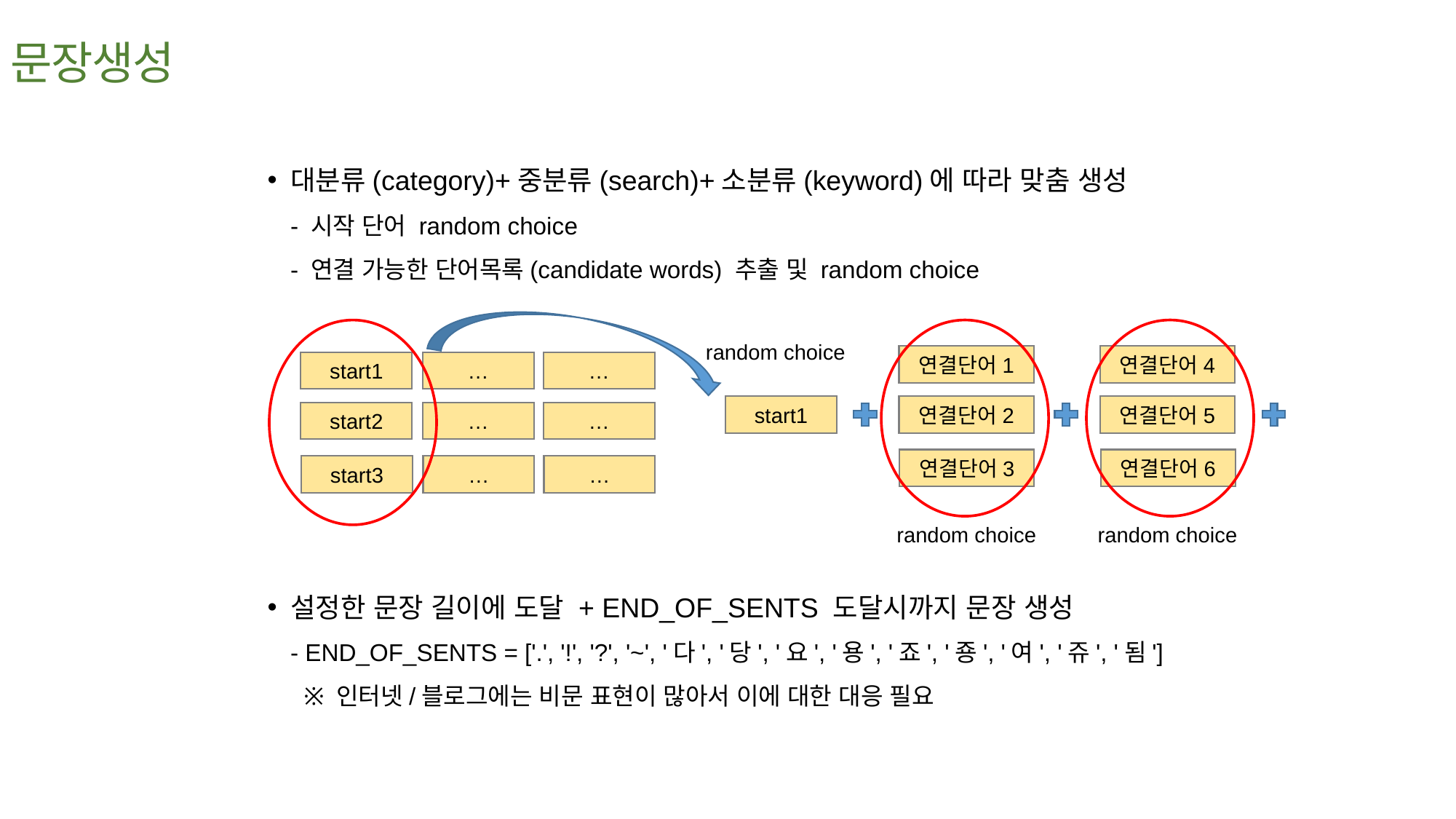

문장생성
대분류(category)+중분류(search)+소분류(keyword)에 따라 맞춤 생성
- 시작 단어 random choice
- 연결 가능한 단어목록(candidate words) 추출 및 random choice
설정한 문장 길이에 도달 + END_OF_SENTS 도달시까지 문장 생성
- END_OF_SENTS = ['.', '!', '?', '~', '다', '당', '요', '용', '죠', '죵', '여', '쥬', '됨']
  ※ 인터넷/블로그에는 비문 표현이 많아서 이에 대한 대응 필요

random choice
연결단어1
연결단어4
start1
…
…
start1
연결단어2
연결단어5

start2
…
…
연결단어3
연결단어6
start3
…
…
random choice
random choice